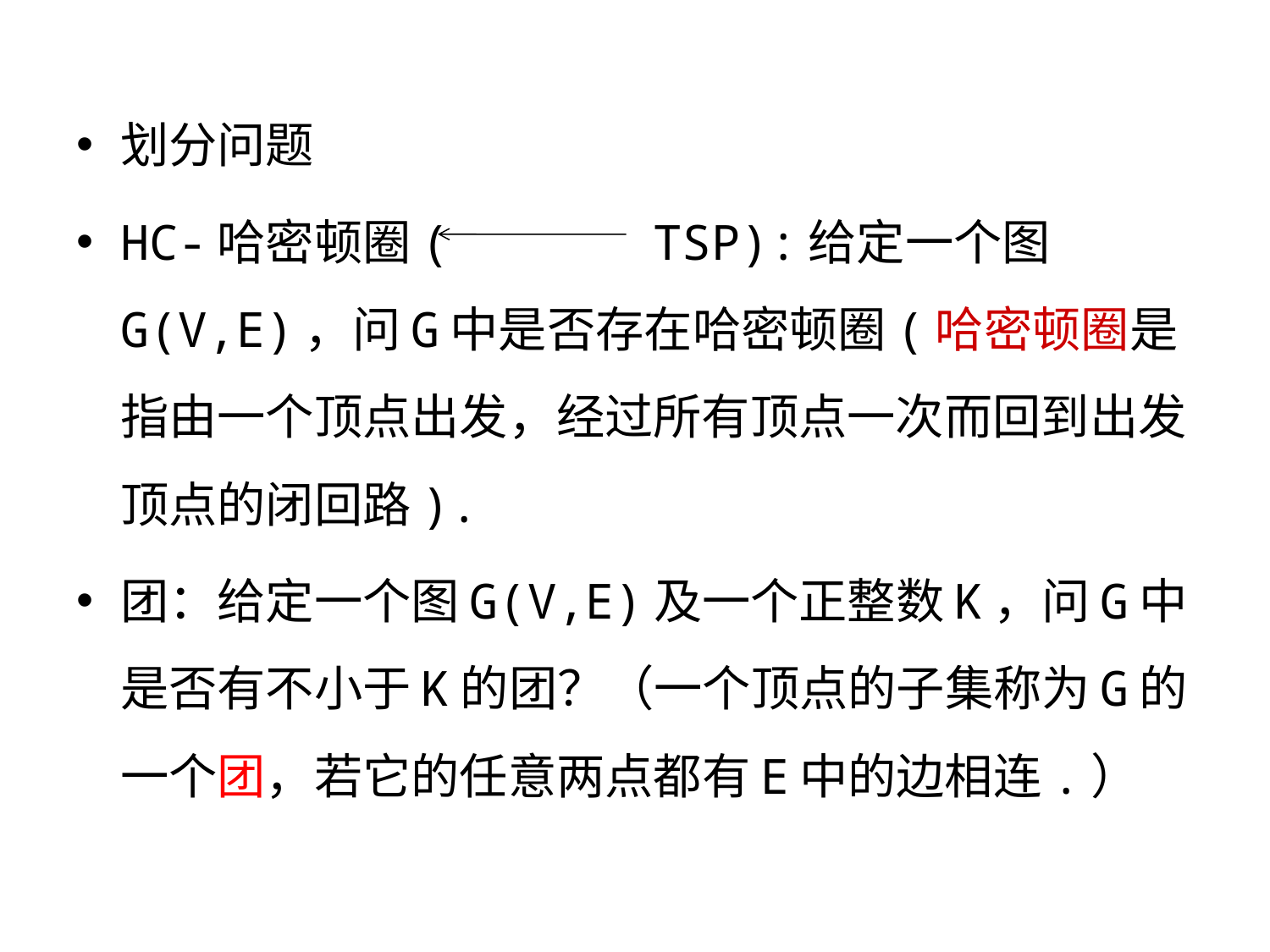

划分问题
HC-哈密顿圈(       TSP):给定一个图G(V,E)，问G中是否存在哈密顿圈(哈密顿圈是指由一个顶点出发，经过所有顶点一次而回到出发顶点的闭回路).
团：给定一个图G(V,E)及一个正整数K，问G中是否有不小于K的团？（一个顶点的子集称为G的一个团，若它的任意两点都有E中的边相连.）